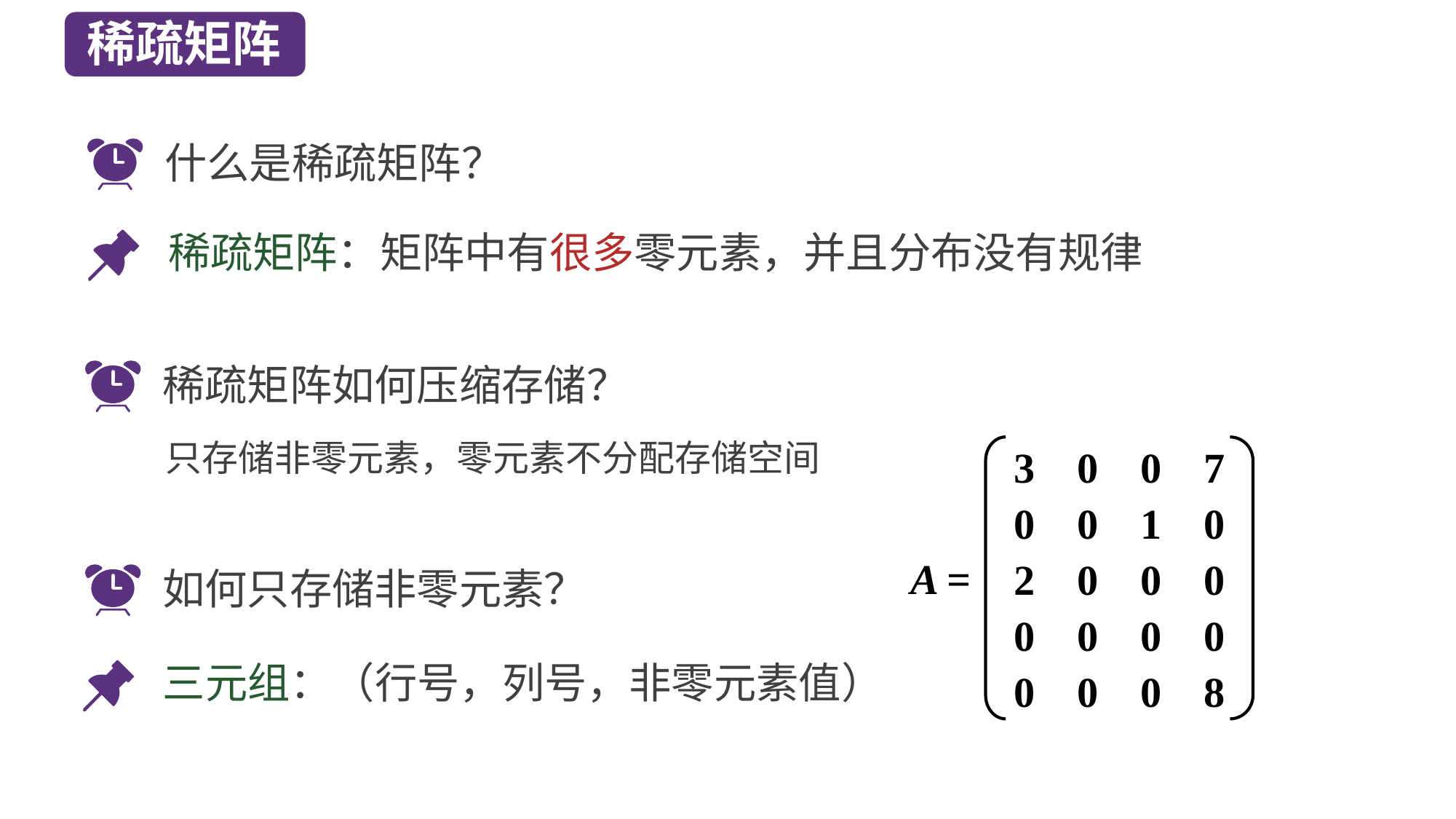

稀疏矩阵

什么是稀疏矩阵？

 稀疏矩阵：矩阵中有很多零元素，并且分布没有规律

稀疏矩阵如何压缩存储？

只存储非零元素，零元素不分配存储空间
3    0    0    7
0    0    1    0
2    0    0    0
0    0    0    0
0    0    0    8

A =
如何只存储非零元素？

 三元组：（行号，列号，非零元素值）